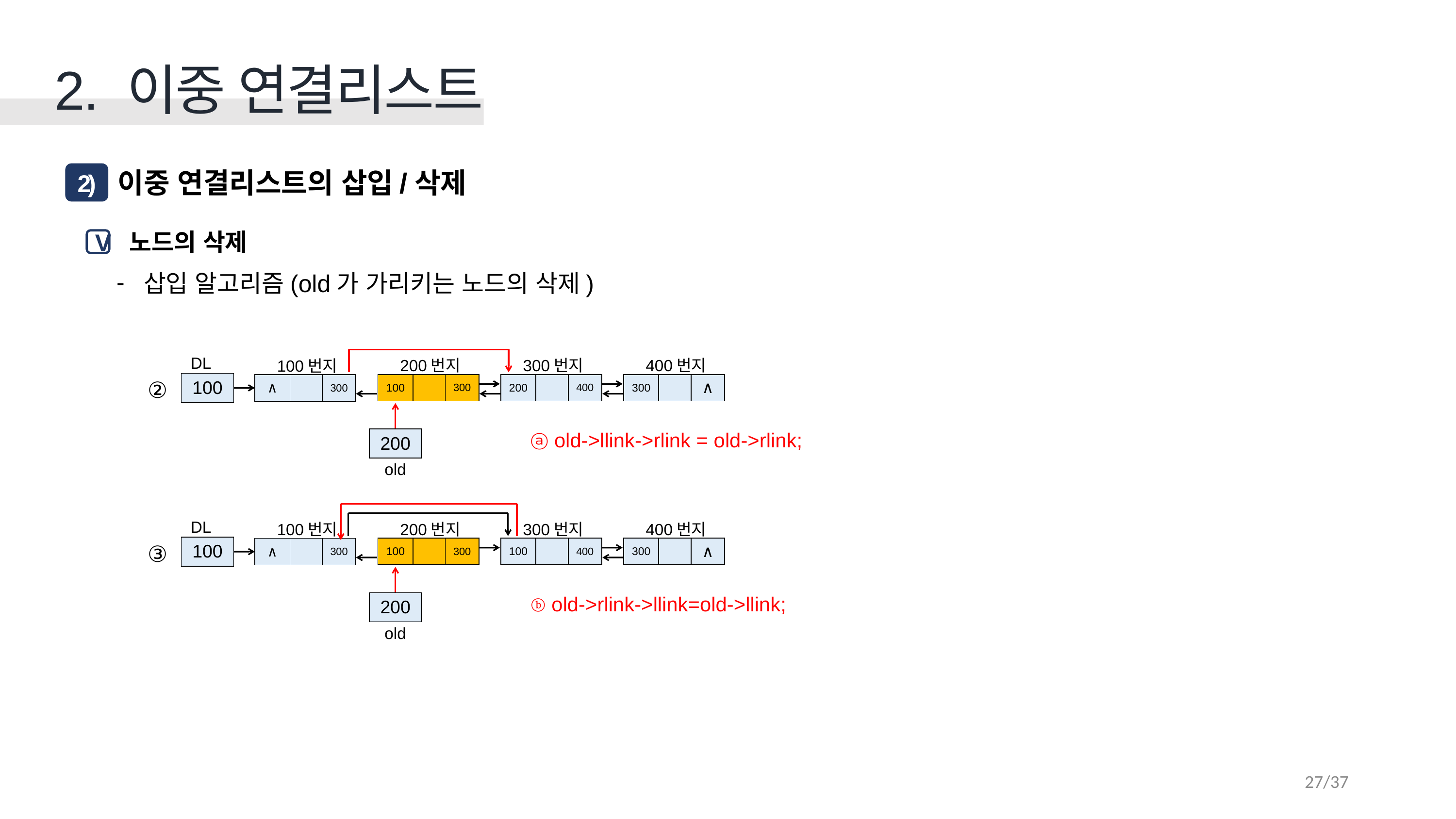

2. 이중 연결리스트

 이중 연결리스트의 삽입/삭제
2)
 노드의 삭제

삽입 알고리즘(old가 가리키는 노드의 삭제)

V
DL
200번지
300번지
400번지
100번지
②
| 100 |
| --- |
| 100 |  | 300 |
| --- | --- | --- |
| 200 |  | 400 |
| --- | --- | --- |
| 300 |  | ∧ |
| --- | --- | --- |
| ∧ |  | 300 |
| --- | --- | --- |
ⓐ old->llink->rlink = old->rlink;
| 200 |
| --- |
old
DL
200번지
300번지
400번지
100번지
③
| 100 |
| --- |
| 100 |  | 300 |
| --- | --- | --- |
| 100 |  | 400 |
| --- | --- | --- |
| 300 |  | ∧ |
| --- | --- | --- |
| ∧ |  | 300 |
| --- | --- | --- |
ⓑ old->rlink->llink=old->llink;
| 200 |
| --- |
old
27/37